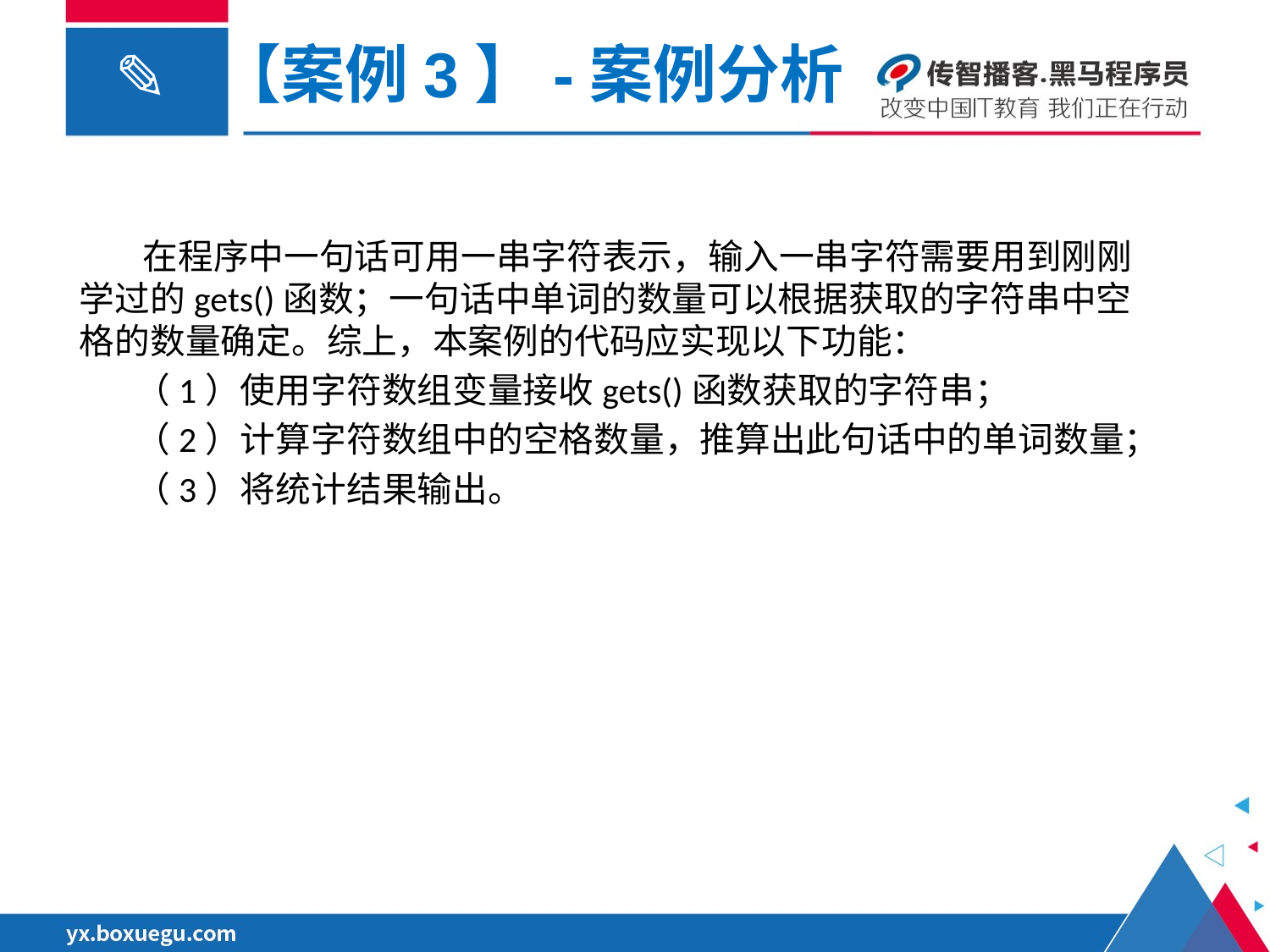

【案例3】-案例分析
       在程序中一句话可用一串字符表示，输入一串字符需要用到刚刚学过的gets()函数；一句话中单词的数量可以根据获取的字符串中空格的数量确定。综上，本案例的代码应实现以下功能：
      （1）使用字符数组变量接收gets()函数获取的字符串；
      （2）计算字符数组中的空格数量，推算出此句话中的单词数量；
      （3）将统计结果输出。